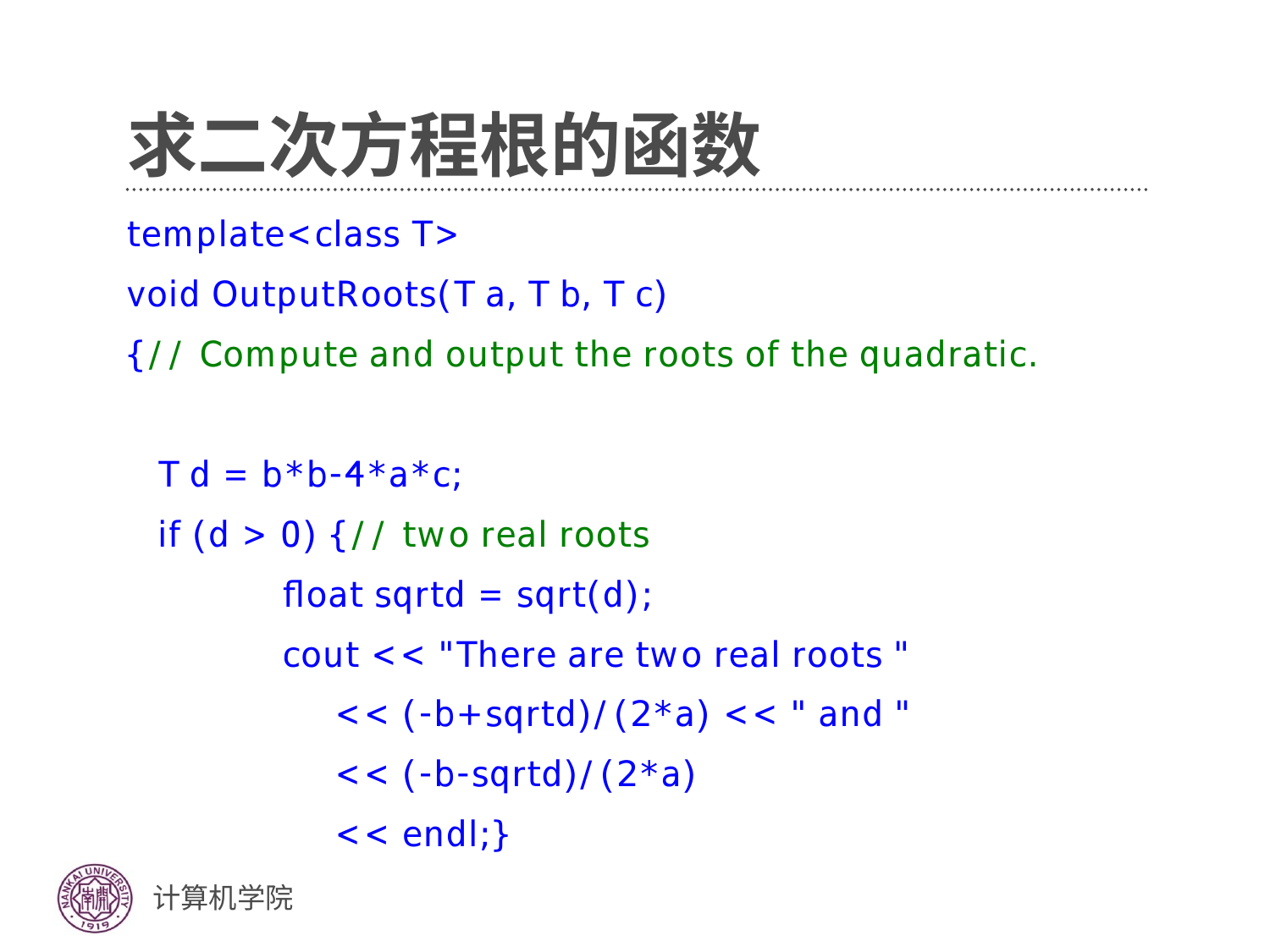

# 求二次方程根的函数
template<class T>
void OutputRoots(T a, T b, T c)
{// Compute and output the roots of the quadratic.

   T d = b*b-4*a*c;
   if (d > 0) {// two real roots
               float sqrtd = sqrt(d);
               cout << "There are two real roots "
                    << (-b+sqrtd)/(2*a) << " and "
                    << (-b-sqrtd)/(2*a)
                    << endl;}